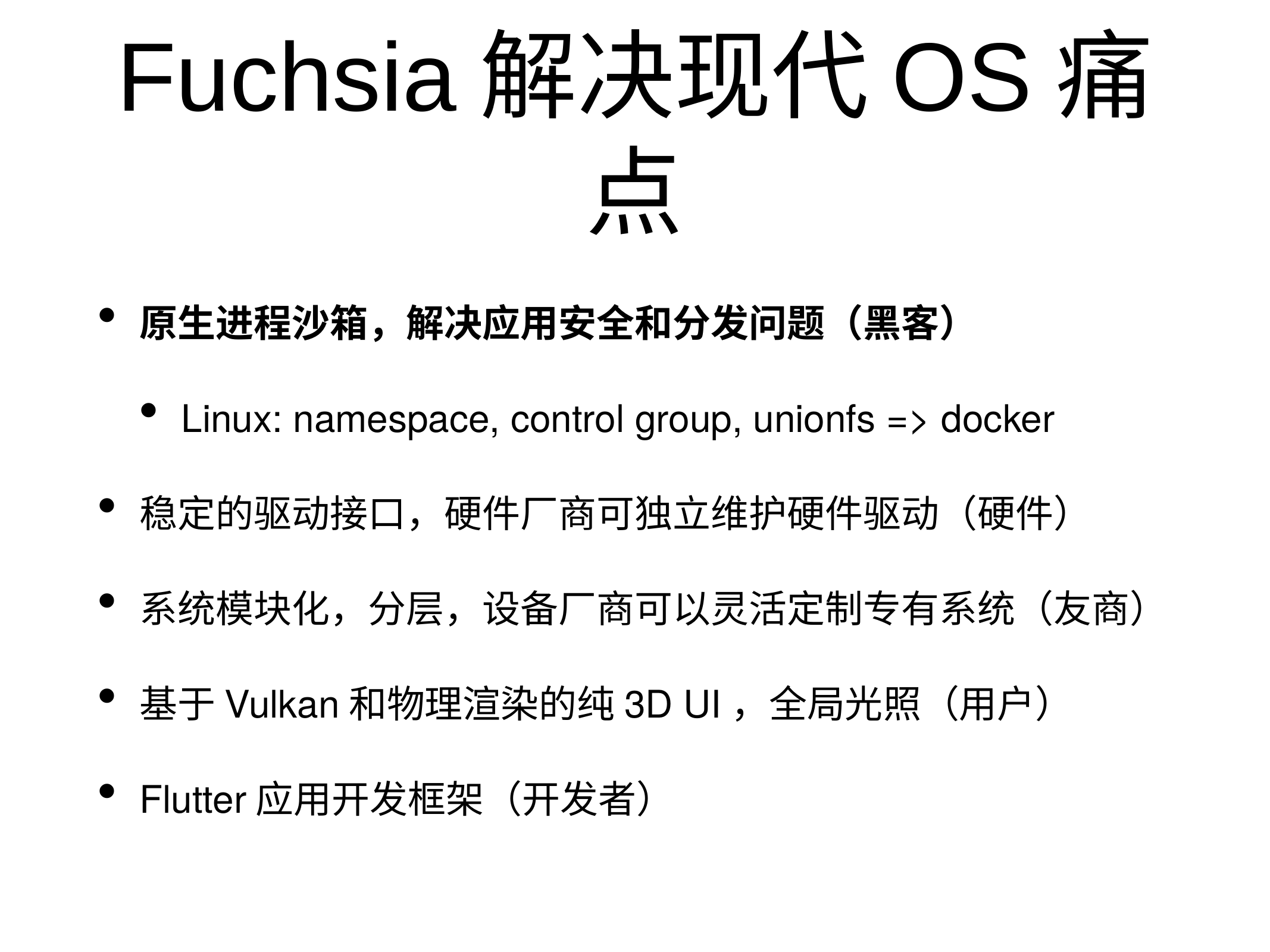

# Fuchsia解决现代OS痛点
原生进程沙箱，解决应用安全和分发问题（黑客）
Linux: namespace, control group, unionfs => docker
稳定的驱动接口，硬件厂商可独立维护硬件驱动（硬件）
系统模块化，分层，设备厂商可以灵活定制专有系统（友商）
基于Vulkan和物理渲染的纯3D UI，全局光照（用户）
Flutter应用开发框架（开发者）